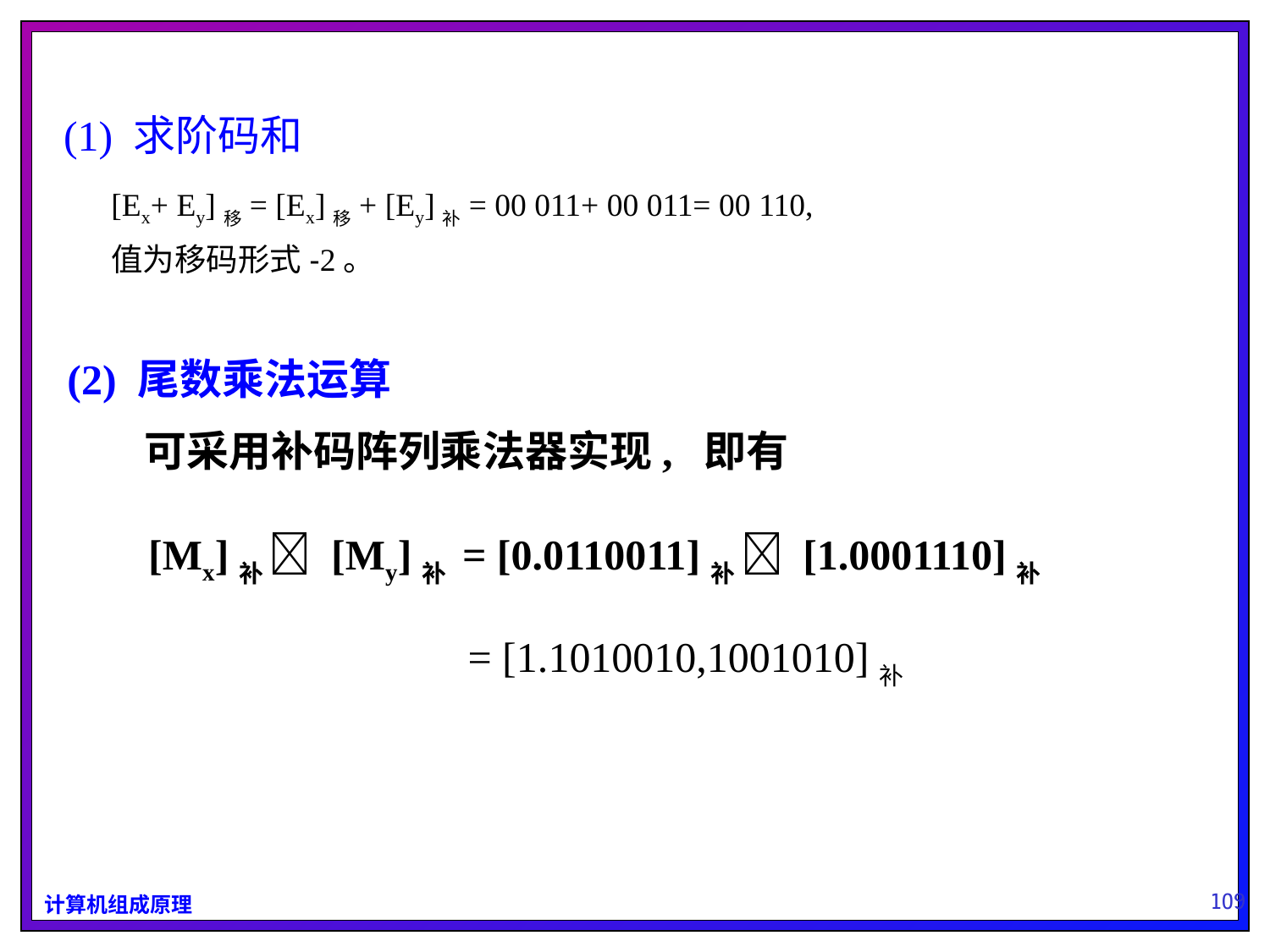

(1) 求阶码和
[Ex+ Ey]移= [Ex]移+ [Ey]补= 00 011+ 00 011= 00 110,
值为移码形式-2。
(2) 尾数乘法运算
       可采用补码阵列乘法器实现,  即有
[Mx]补 × [My]补 = [0.0110011]补 × [1.0001110]补
= [1.1010010,1001010]补